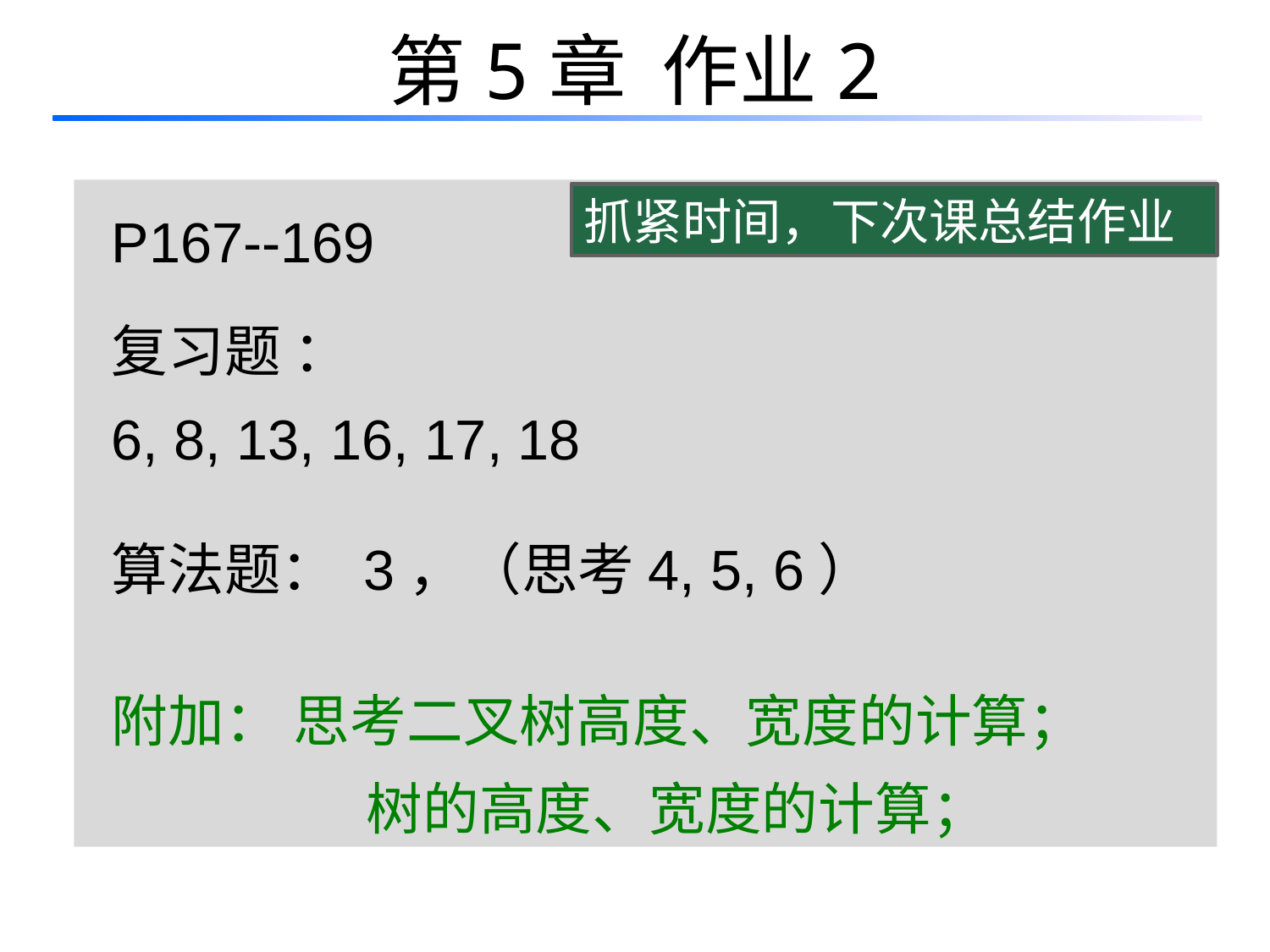

# 第5章  作业2

P167--169
复习题 ：
6, 8, 13, 16, 17, 18
算法题： 3，（思考4, 5, 6）
附加： 思考二叉树高度、宽度的计算；
                   树的高度、宽度的计算；
抓紧时间，下次课总结作业